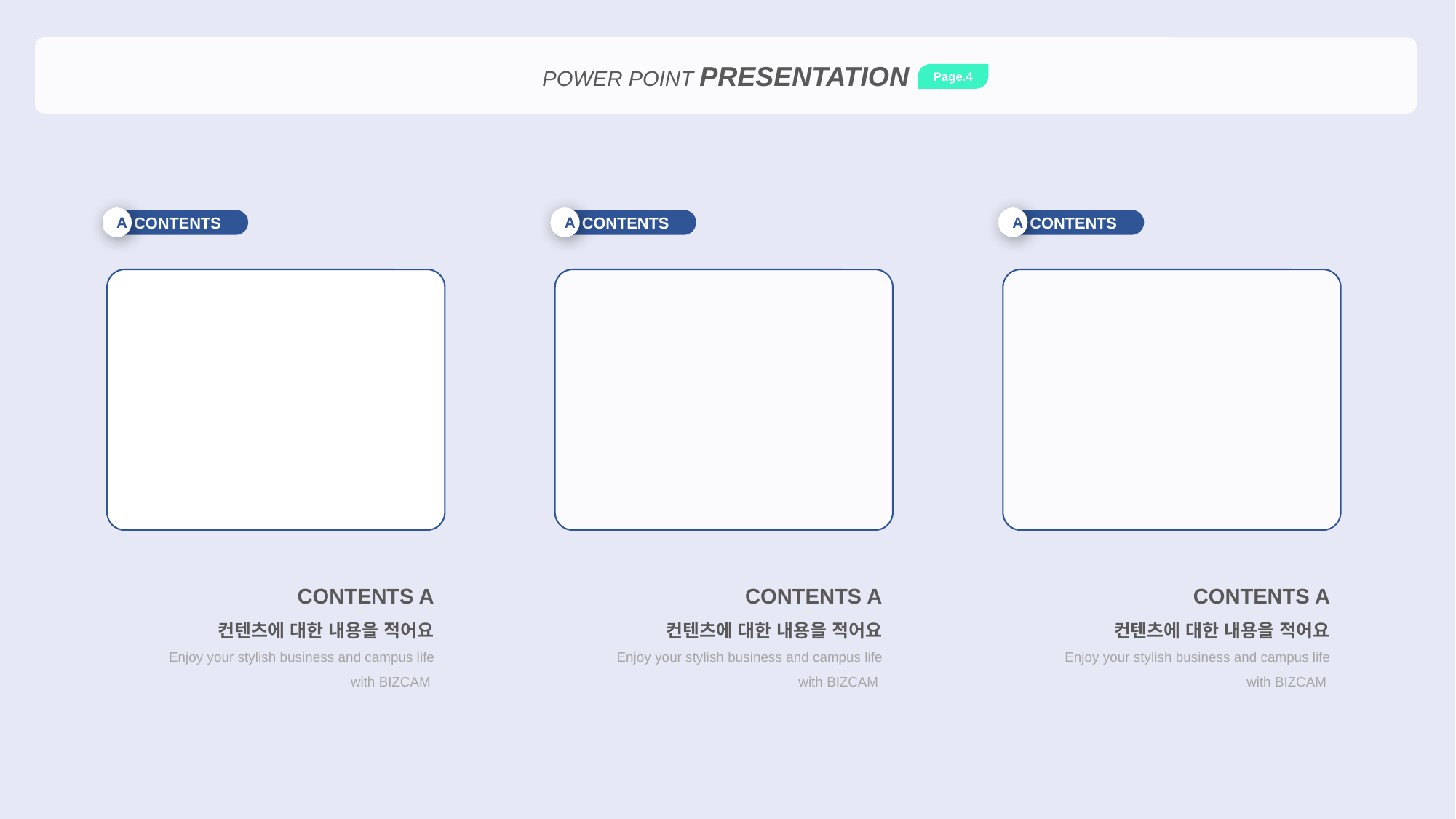

POWER POINT PRESENTATION
Page.4
A
    CONTENTS
A
    CONTENTS
A
    CONTENTS

CONTENTS A
컨텐츠에 대한 내용을 적어요
Enjoy your stylish business and campus life with BIZCAM
CONTENTS A
컨텐츠에 대한 내용을 적어요
Enjoy your stylish business and campus life with BIZCAM
CONTENTS A
컨텐츠에 대한 내용을 적어요
Enjoy your stylish business and campus life with BIZCAM